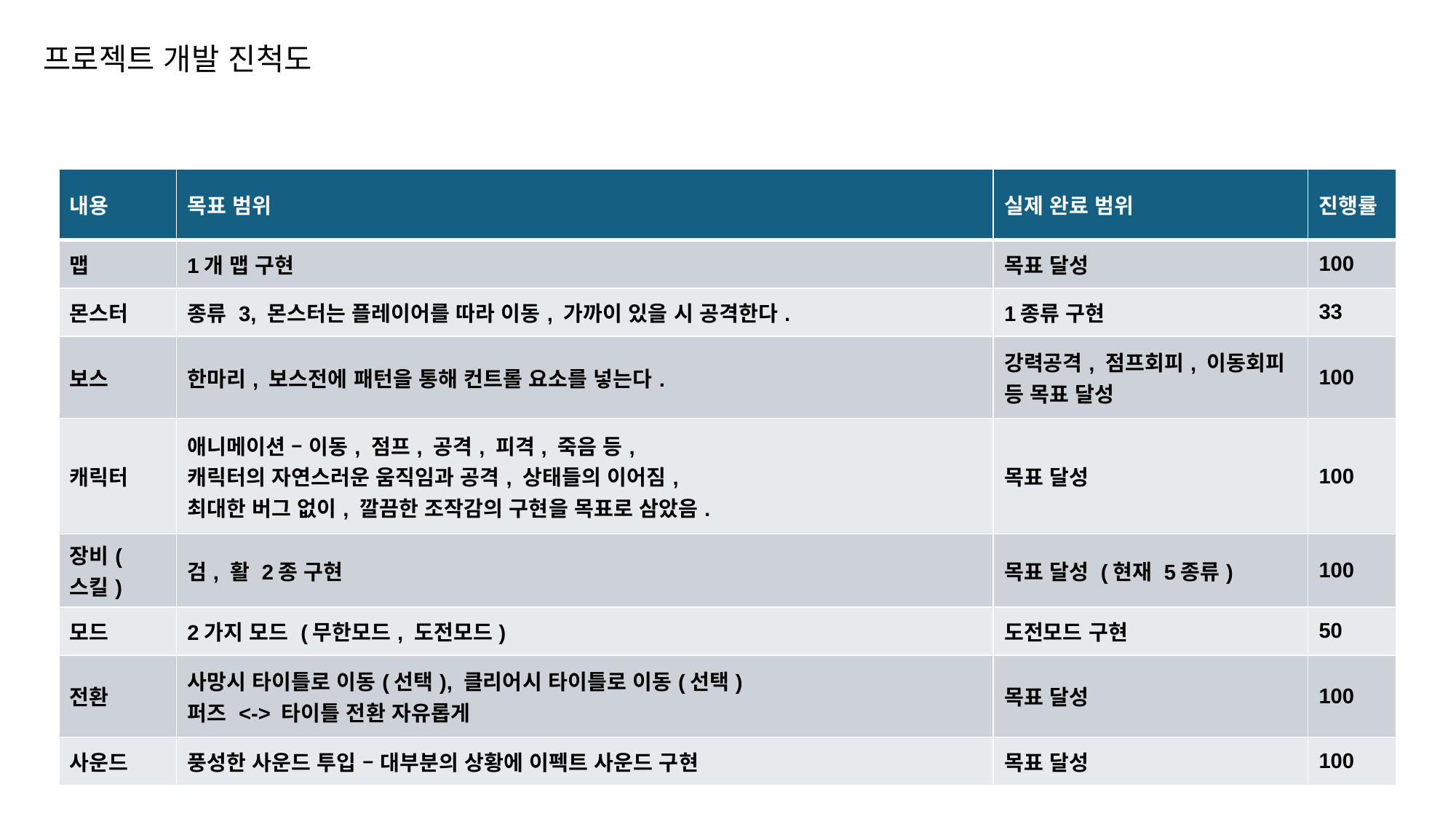

프로젝트 개발 진척도
| 내용 | 목표 범위 | 실제 완료 범위 | 진행률 |
| --- | --- | --- | --- |
| 맵 | 1개 맵 구현 | 목표 달성 | 100 |
| 몬스터 | 종류 3, 몬스터는 플레이어를 따라 이동, 가까이 있을 시 공격한다. | 1종류 구현 | 33 |
| 보스 | 한마리, 보스전에 패턴을 통해 컨트롤 요소를 넣는다. | 강력공격, 점프회피, 이동회피 등 목표 달성 | 100 |
| 캐릭터 | 애니메이션 – 이동, 점프, 공격, 피격, 죽음 등, 캐릭터의 자연스러운 움직임과 공격, 상태들의 이어짐, 최대한 버그 없이, 깔끔한 조작감의 구현을 목표로 삼았음. | 목표 달성 | 100 |
| 장비(스킬) | 검, 활 2종 구현 | 목표 달성 (현재 5종류) | 100 |
| 모드 | 2가지 모드 (무한모드, 도전모드) | 도전모드 구현 | 50 |
| 전환 | 사망시 타이틀로 이동(선택), 클리어시 타이틀로 이동(선택) 퍼즈 <-> 타이틀 전환 자유롭게 | 목표 달성 | 100 |
| 사운드 | 풍성한 사운드 투입 – 대부분의 상황에 이펙트 사운드 구현 | 목표 달성 | 100 |